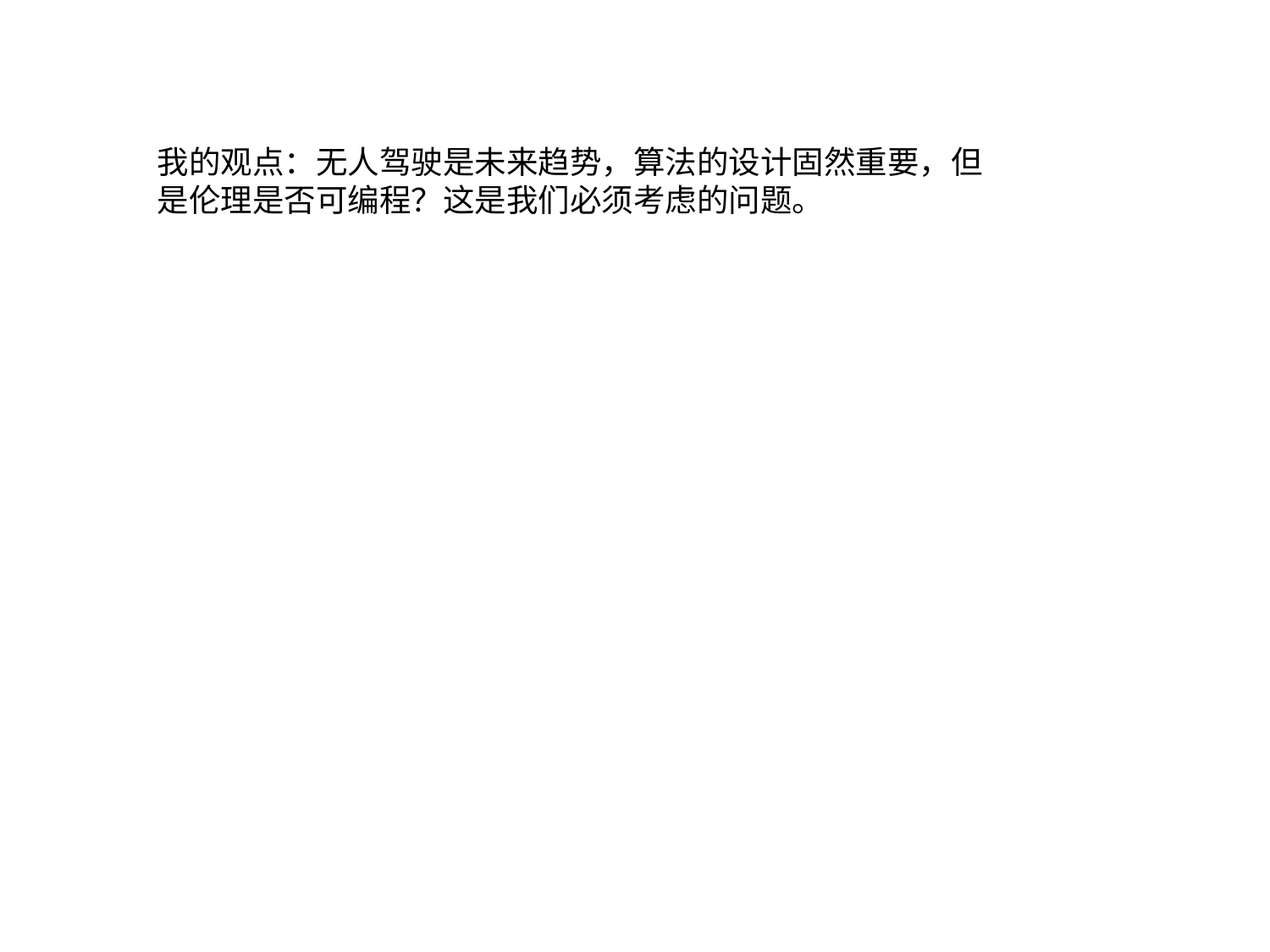

我的观点：无人驾驶是未来趋势，算法的设计固然重要，但是伦理是否可编程？这是我们必须考虑的问题。